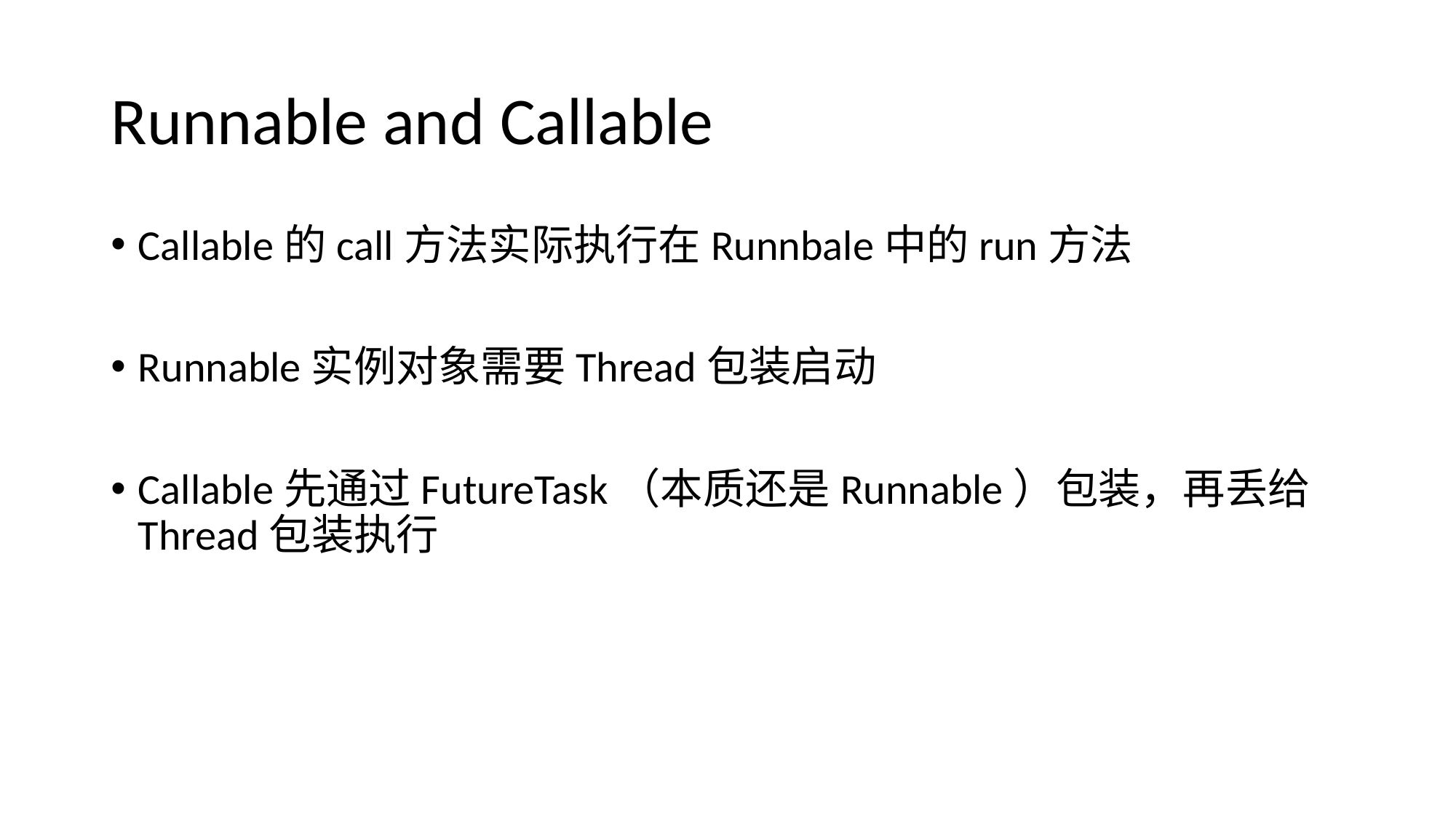

# Runnable and Callable
Callable的call方法实际执行在Runnbale中的run方法

Runnable实例对象需要Thread包装启动

Callable先通过FutureTask（本质还是Runnable）包装，再丢给Thread包装执行